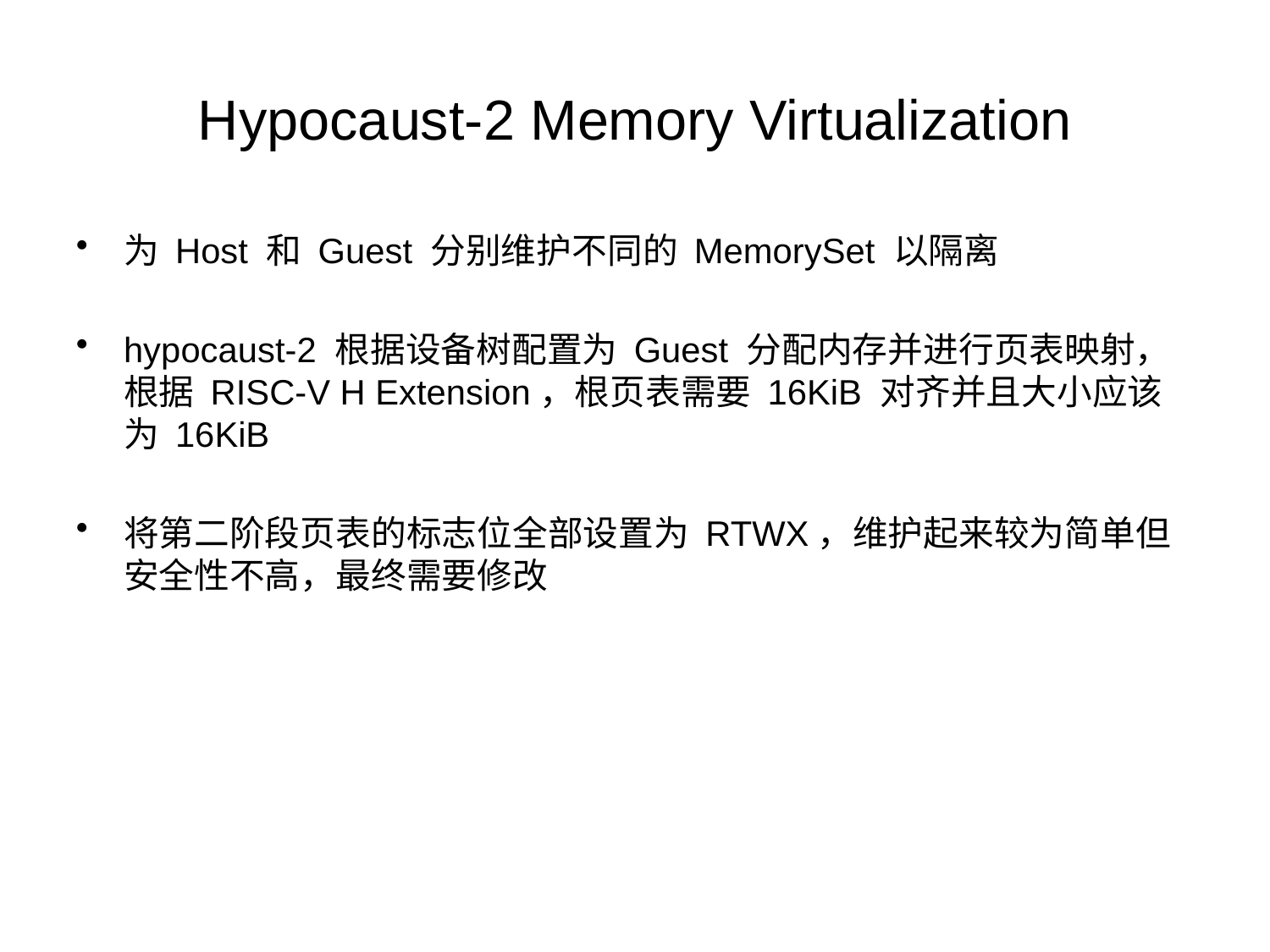

# Hypocaust-2 Memory Virtualization
为 Host 和 Guest 分别维护不同的 MemorySet 以隔离

hypocaust-2 根据设备树配置为 Guest 分配内存并进行页表映射，根据 RISC-V H Extension，根页表需要 16KiB 对齐并且大小应该为 16KiB

将第二阶段页表的标志位全部设置为 RTWX，维护起来较为简单但安全性不高，最终需要修改